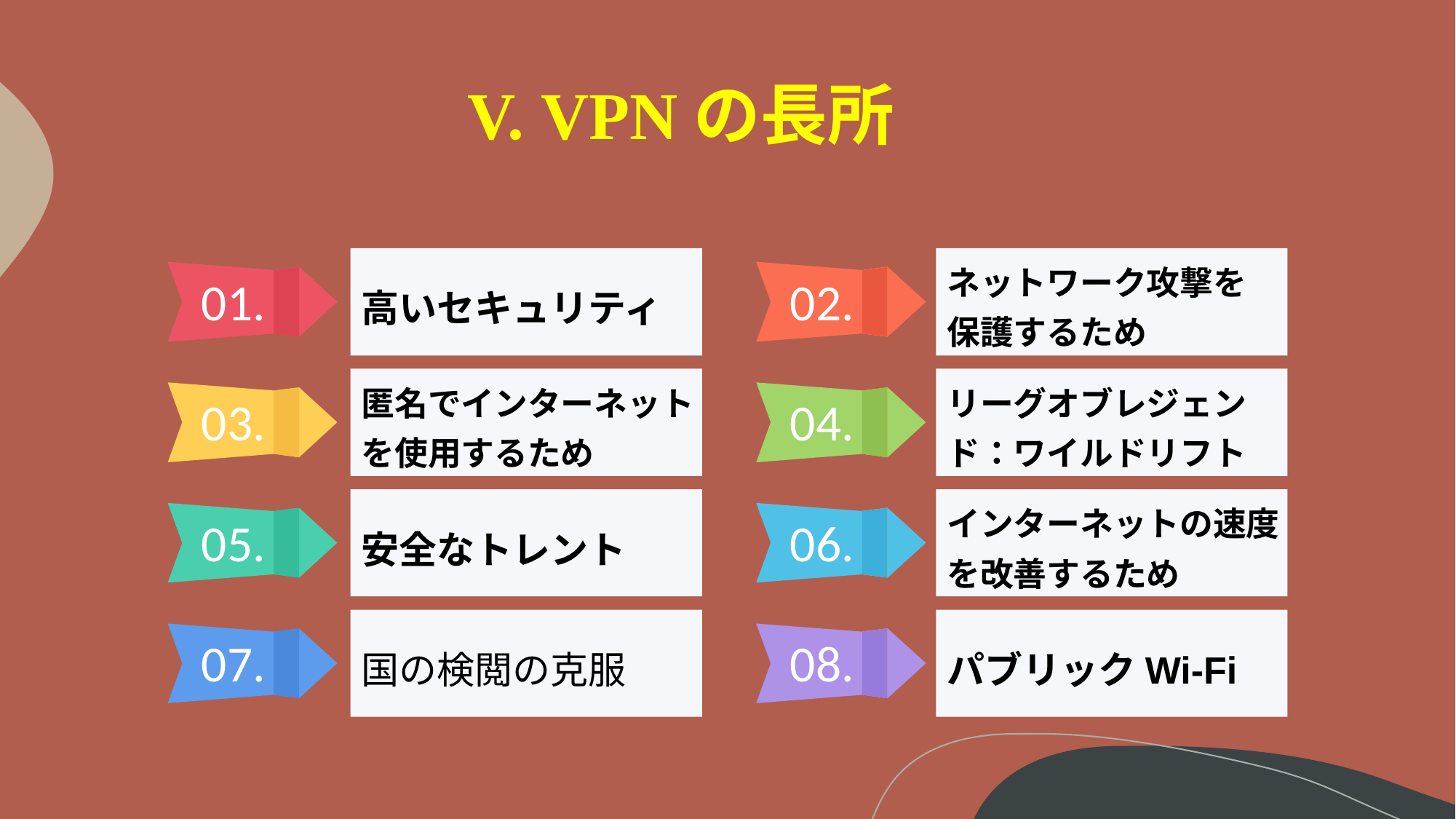

# V. VPNの長所

高いセキュリティ
ネットワーク攻撃を保護するため
匿名でインターネットを使用するため
リーグオブレジェンド：ワイルドリフト
安全なトレント
インターネットの速度を改善するため
国の検閲の克服
パブリックWi-Fi